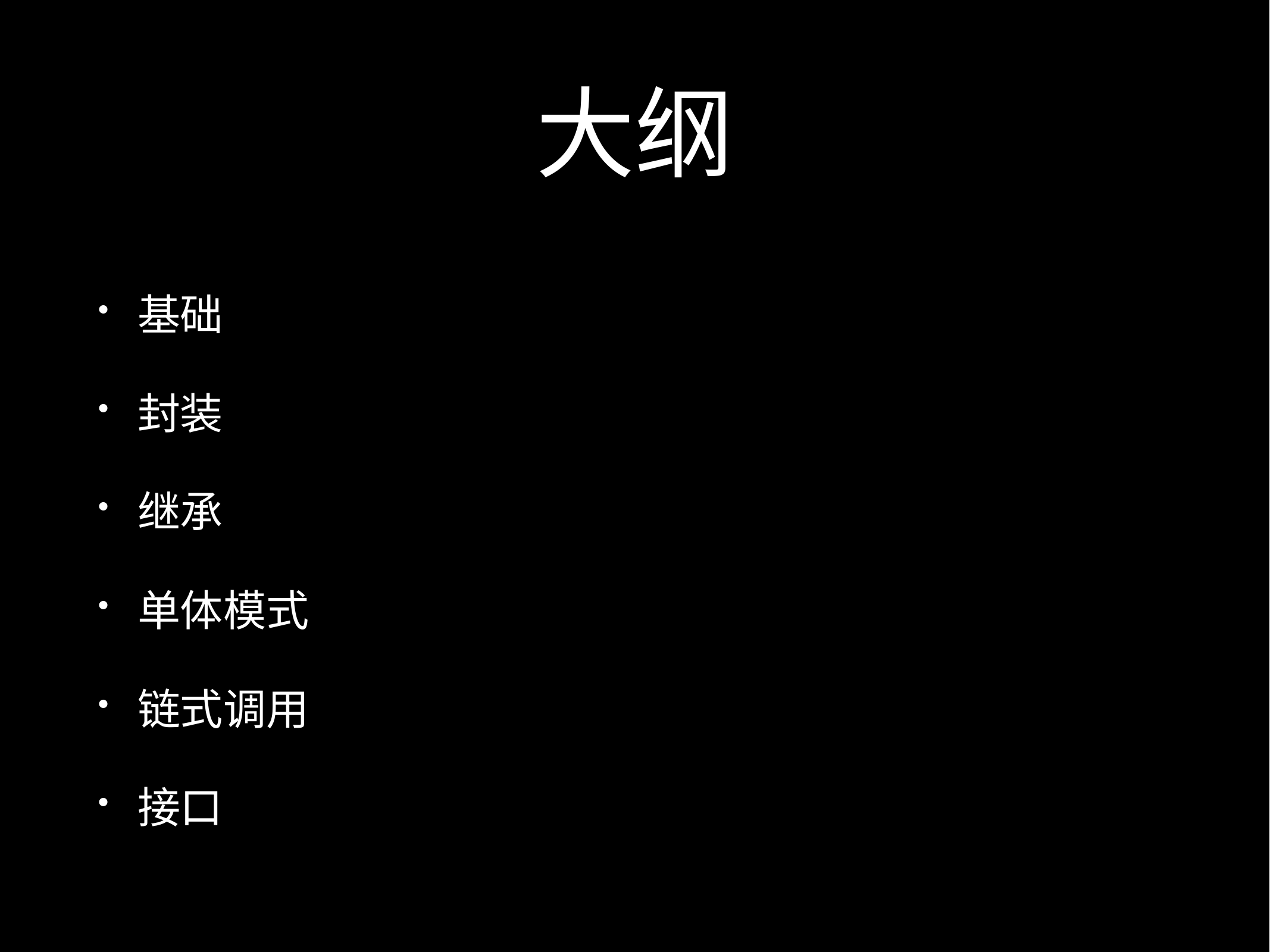

# 大纲
基础
封装
继承
单体模式
链式调用
接口